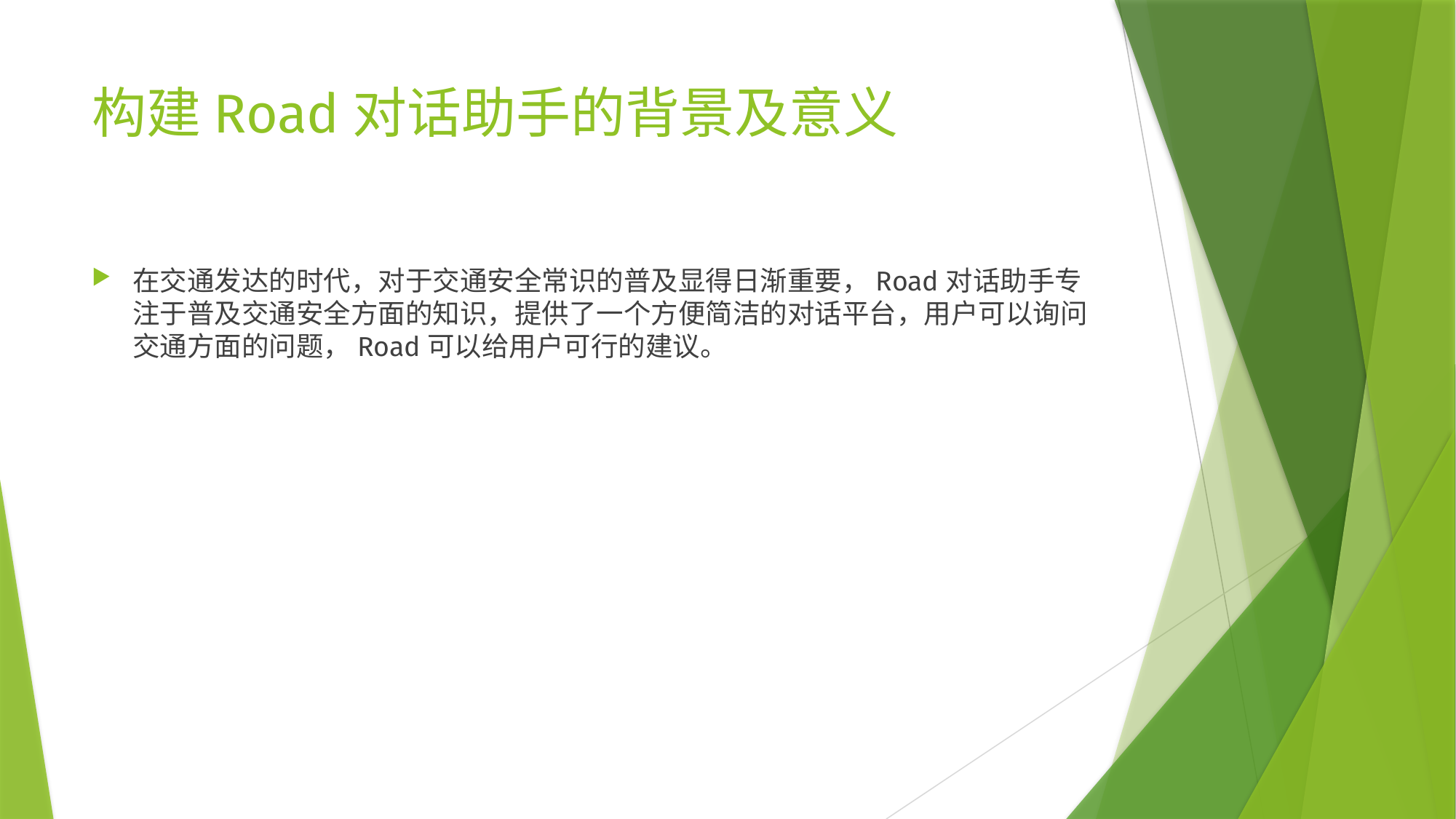

# 构建Road对话助手的背景及意义
在交通发达的时代，对于交通安全常识的普及显得日渐重要，Road对话助手专注于普及交通安全方面的知识，提供了一个方便简洁的对话平台，用户可以询问交通方面的问题，Road可以给用户可行的建议。